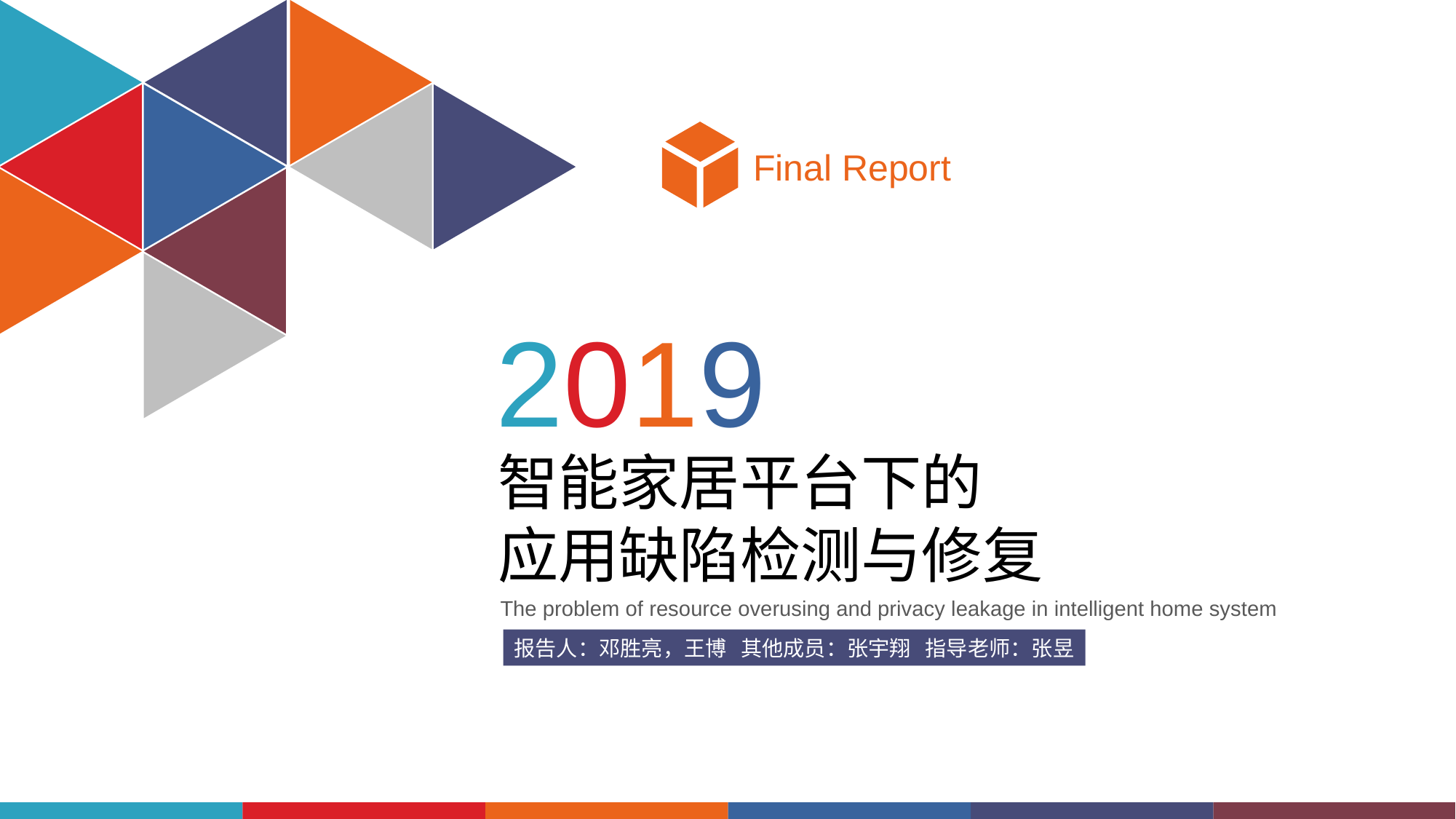

Final Report
2019
智能家居平台下的
应用缺陷检测与修复
The problem of resource overusing and privacy leakage in intelligent home system
报告人：邓胜亮，王博   其他成员：张宇翔   指导老师：张昱